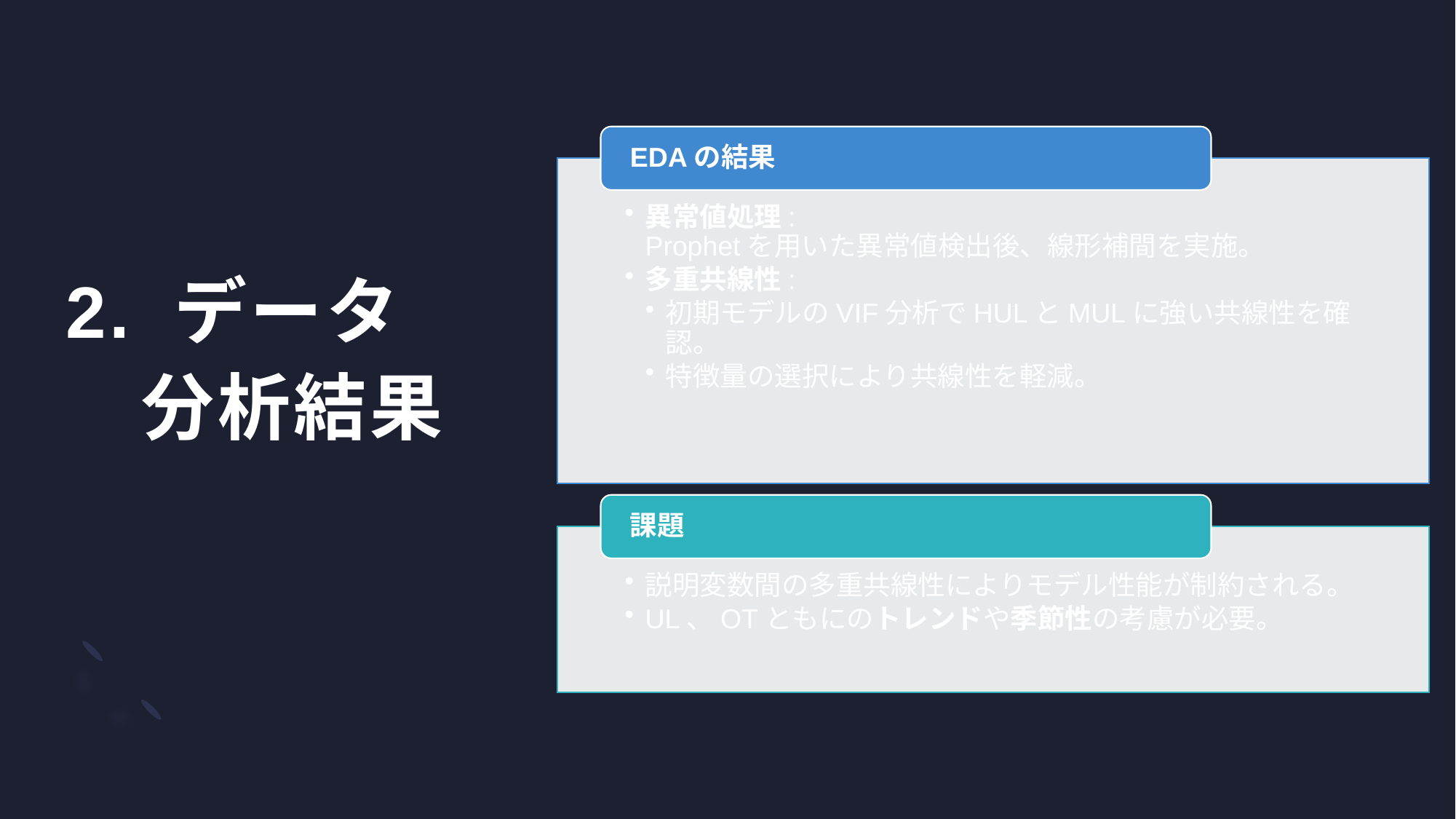

# 2. データ 　分析結果
異常値処理:
Prophetを用いた異常値検出後、線形補間を実施。
多重共線性:
初期モデルのVIF分析でHULとMULに強い共線性を確認。
特徴量の選択により共線性を軽減。
EDAの結果
説明変数間の多重共線性によりモデル性能が制約される。
UL、OTともにのトレンドや季節性の考慮が必要。
課題